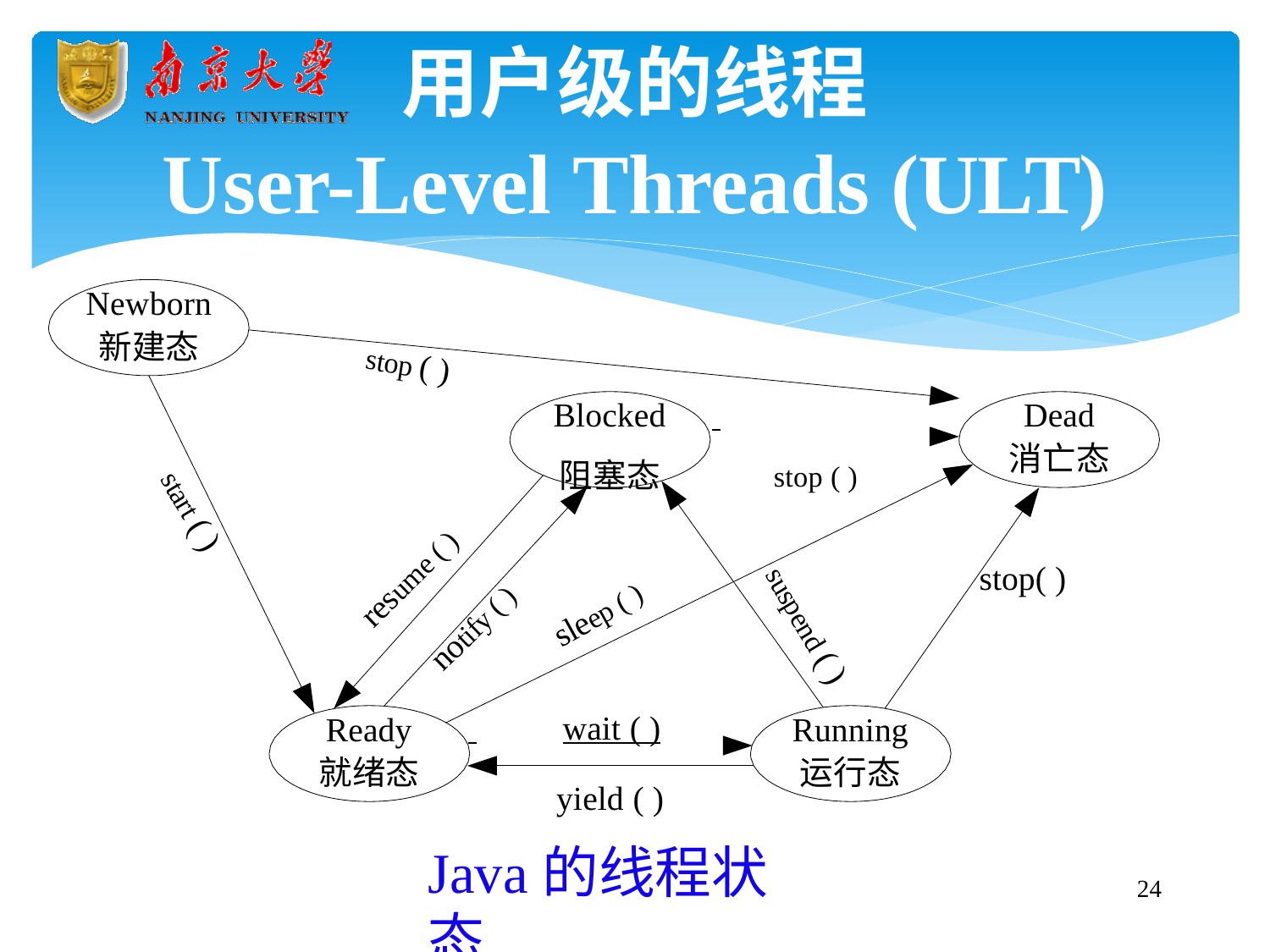

# 用户级的线程
User-Level Threads (ULT)

Newborn
新建态

stop ( )

Blocked
阻塞态	stop ( )
Dead
消亡态

start ( )

stop( )
resume ( )
sleep ( )
notify ( )
suspend ( )

Ready
就绪态
Running
运行态
 		wait ( )

yield ( )
Java的线程状态
24